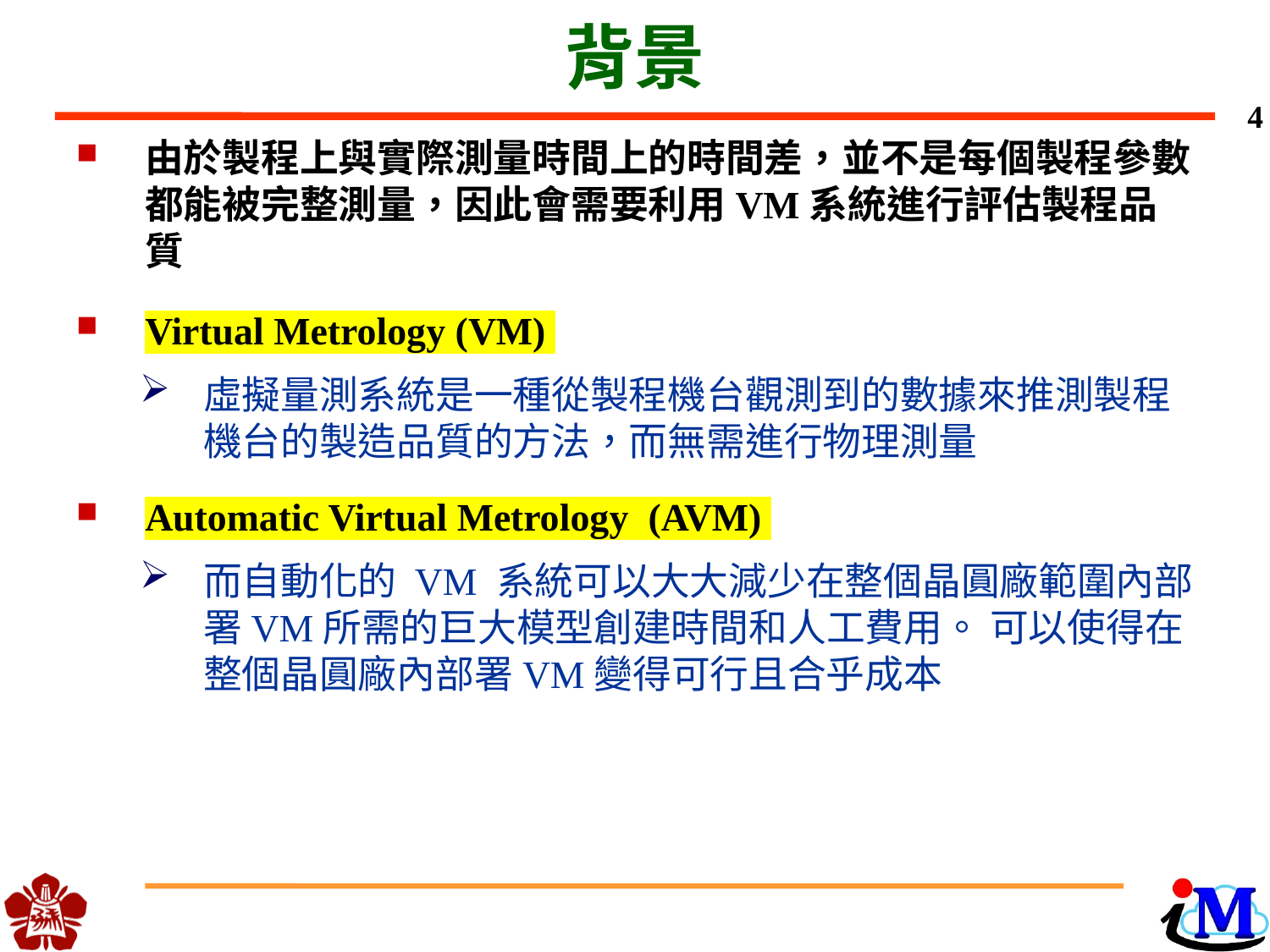

# 背景
4
由於製程上與實際測量時間上的時間差，並不是每個製程參數都能被完整測量，因此會需要利用VM系統進行評估製程品質
Virtual Metrology (VM)
虛擬量測系統是一種從製程機台觀測到的數據來推測製程機台的製造品質的方法，而無需進行物理測量
Automatic Virtual Metrology  (AVM)
而自動化的 VM 系統可以大大減少在整個晶圓廠範圍內部署VM所需的巨大模型創建時間和人工費用。 可以使得在整個晶圓廠內部署VM變得可行且合乎成本